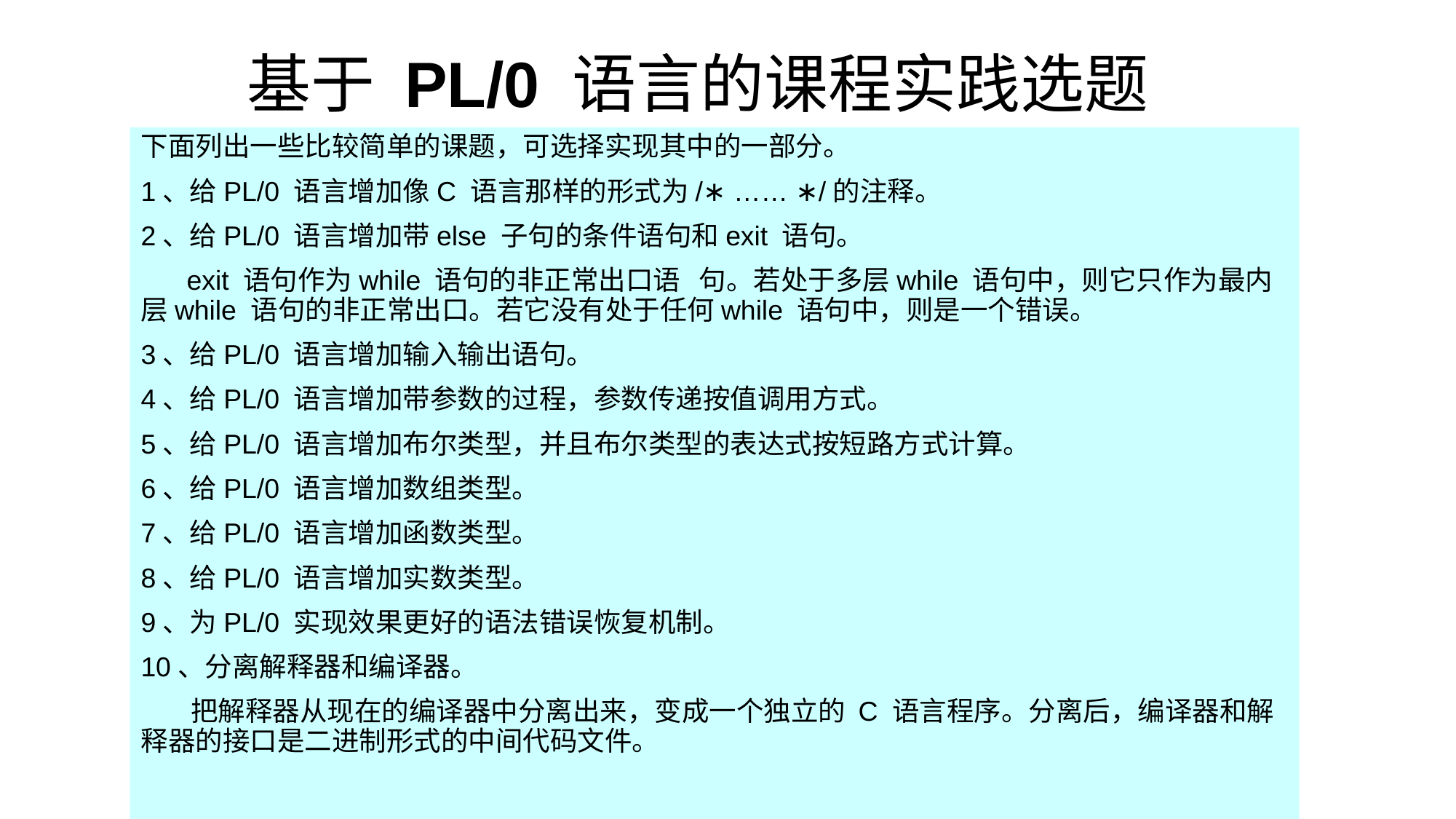

# 基于 PL/0 语言的课程实践选题
下面列出一些比较简单的课题，可选择实现其中的一部分。
1、给PL/0 语言增加像C 语言那样的形式为/∗ …… ∗/的注释。
2、给PL/0 语言增加带else 子句的条件语句和exit 语句。
      exit 语句作为while 语句的非正常出口语   句。若处于多层while 语句中，则它只作为最内层while 语句的非正常出口。若它没有处于任何while 语句中，则是一个错误。
3、给PL/0 语言增加输入输出语句。
4、给PL/0 语言增加带参数的过程，参数传递按值调用方式。
5、给PL/0 语言增加布尔类型，并且布尔类型的表达式按短路方式计算。
6、给PL/0 语言增加数组类型。
7、给PL/0 语言增加函数类型。
8、给PL/0 语言增加实数类型。
9、为PL/0 实现效果更好的语法错误恢复机制。
10、分离解释器和编译器。
       把解释器从现在的编译器中分离出来，变成一个独立的 C 语言程序。分离后，编译器和解释器的接口是二进制形式的中间代码文件。